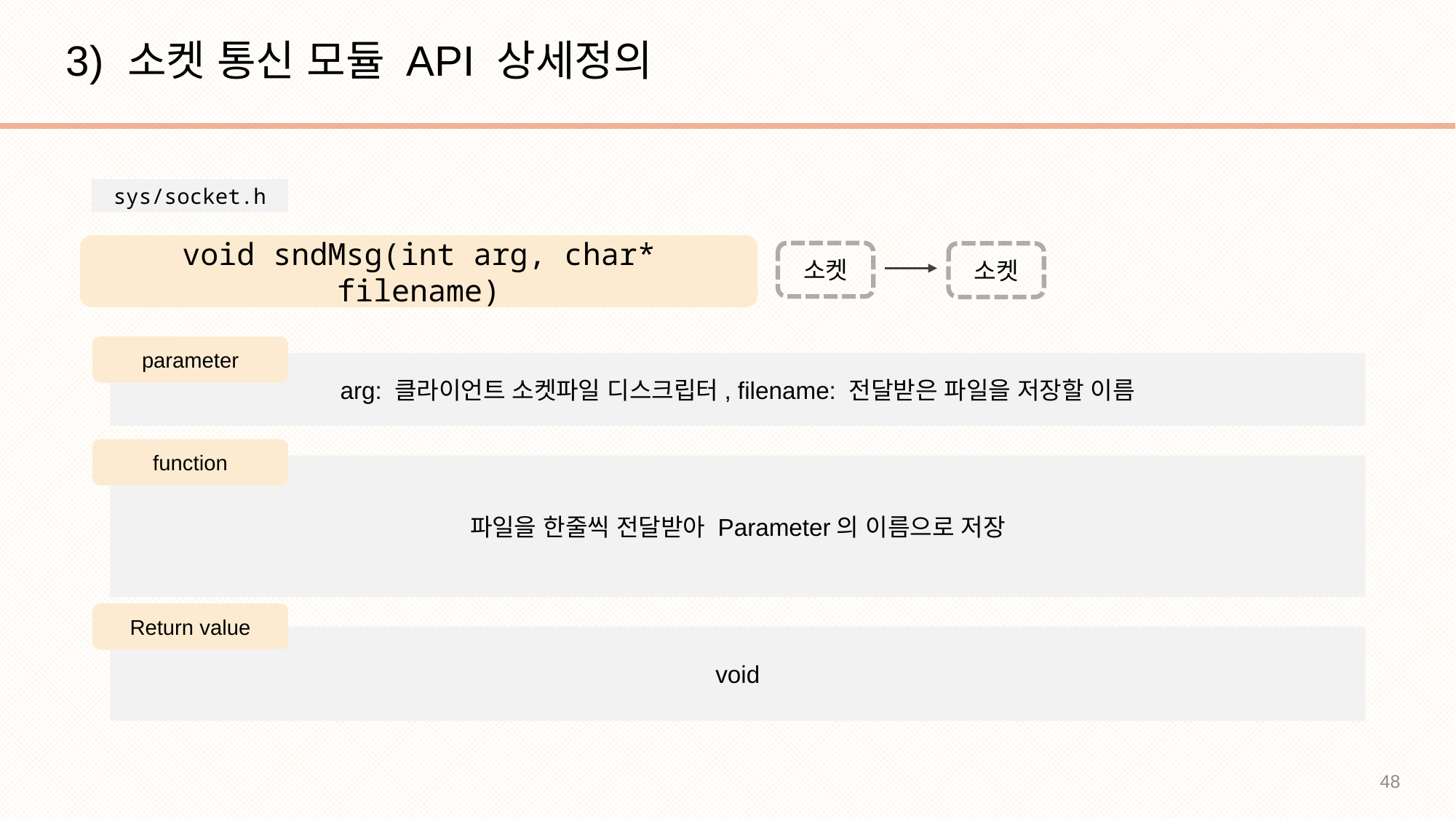

소켓 통신 모듈 API 상세정의
sys/socket.h
void sndMsg(int arg, char* filename)
소켓
소켓
parameter
arg: 클라이언트 소켓파일 디스크립터, filename: 전달받은 파일을 저장할 이름
function
파일을 한줄씩 전달받아 Parameter의 이름으로 저장
Return value
void
48